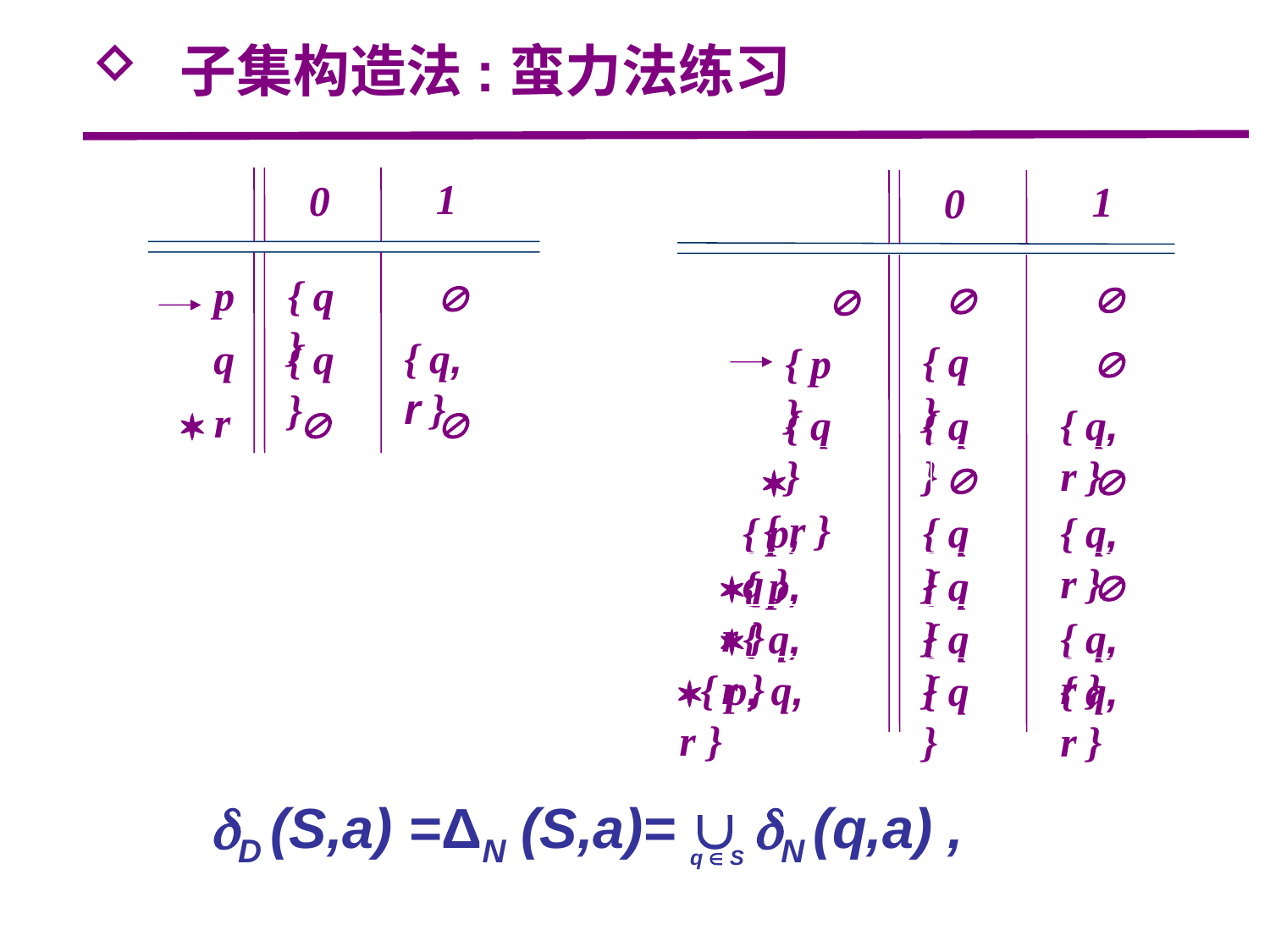

子集构造法:蛮力法练习
1

0

1

0

p
{ q }
∅
∅
∅
∅

{ q, r }
q
{ q }
{ q }
∅
{ p }

∗ r
∅
∅
{ q }
{ q }
{ q, r }
∅
∗ { r }
∅
{ p, q }
{ q }
{ q, r }
∗{ p, r }
{ q }
∅
∗{ q, r }
{ q }
{ q, r }
∗{ p, q, r }
{ q }
{ q, r }
δD (S,a) =ΔN (S,a)= ∪ δN (q,a) ,
q ∈ S